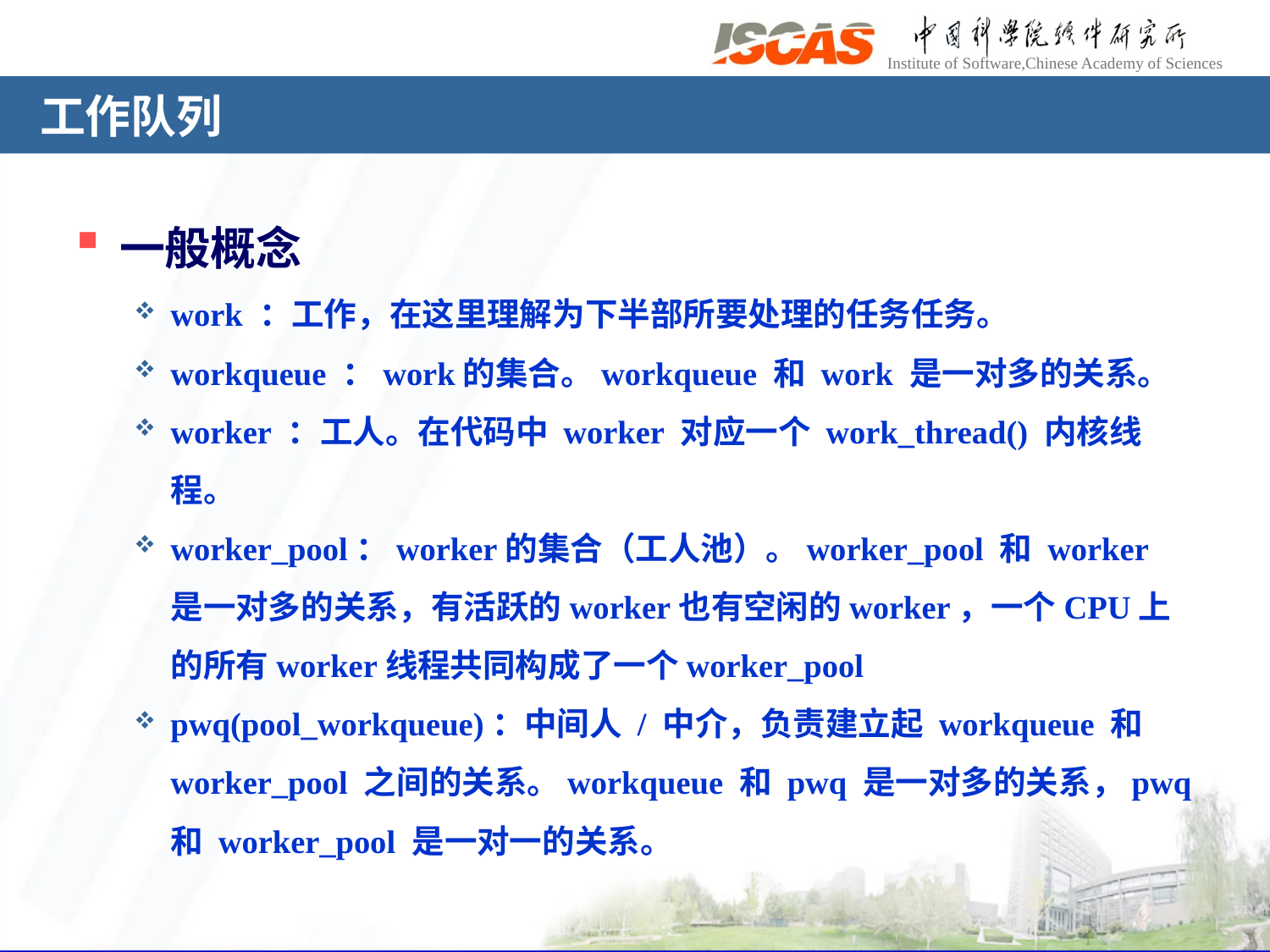

# 工作队列
一般概念
work ：工作，在这里理解为下半部所要处理的任务任务。
workqueue ：work的集合。workqueue 和 work 是一对多的关系。
worker ：工人。在代码中 worker 对应一个 work_thread() 内核线程。
worker_pool：worker的集合（工人池）。worker_pool 和 worker 是一对多的关系，有活跃的worker也有空闲的worker，一个CPU上的所有worker线程共同构成了一个worker_pool
pwq(pool_workqueue)：中间人 / 中介，负责建立起 workqueue 和 worker_pool 之间的关系。workqueue 和 pwq 是一对多的关系，pwq 和 worker_pool 是一对一的关系。